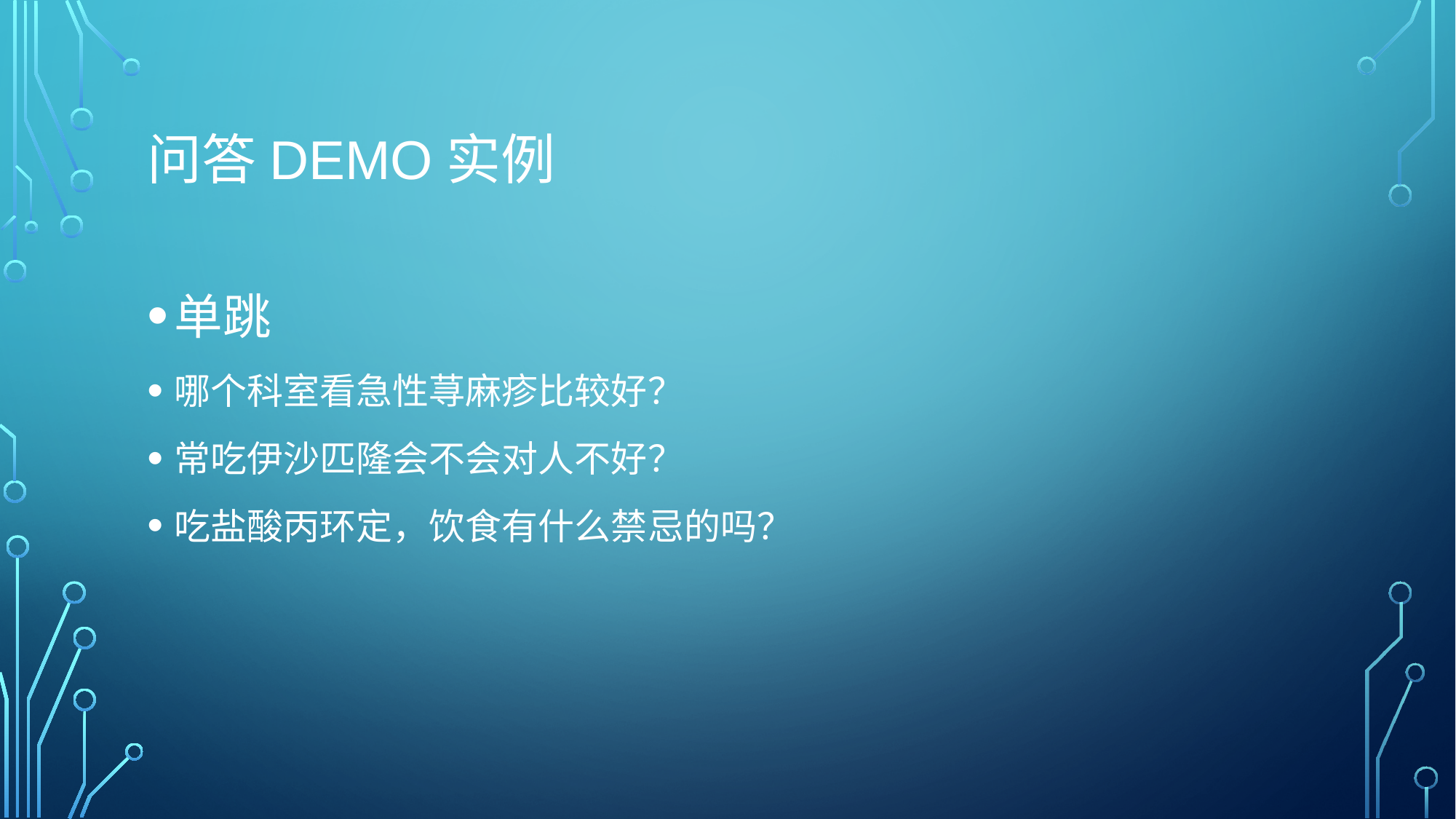

# 问答demo实例
单跳
哪个科室看急性荨麻疹比较好？
常吃伊沙匹隆会不会对人不好？
吃盐酸丙环定，饮食有什么禁忌的吗？